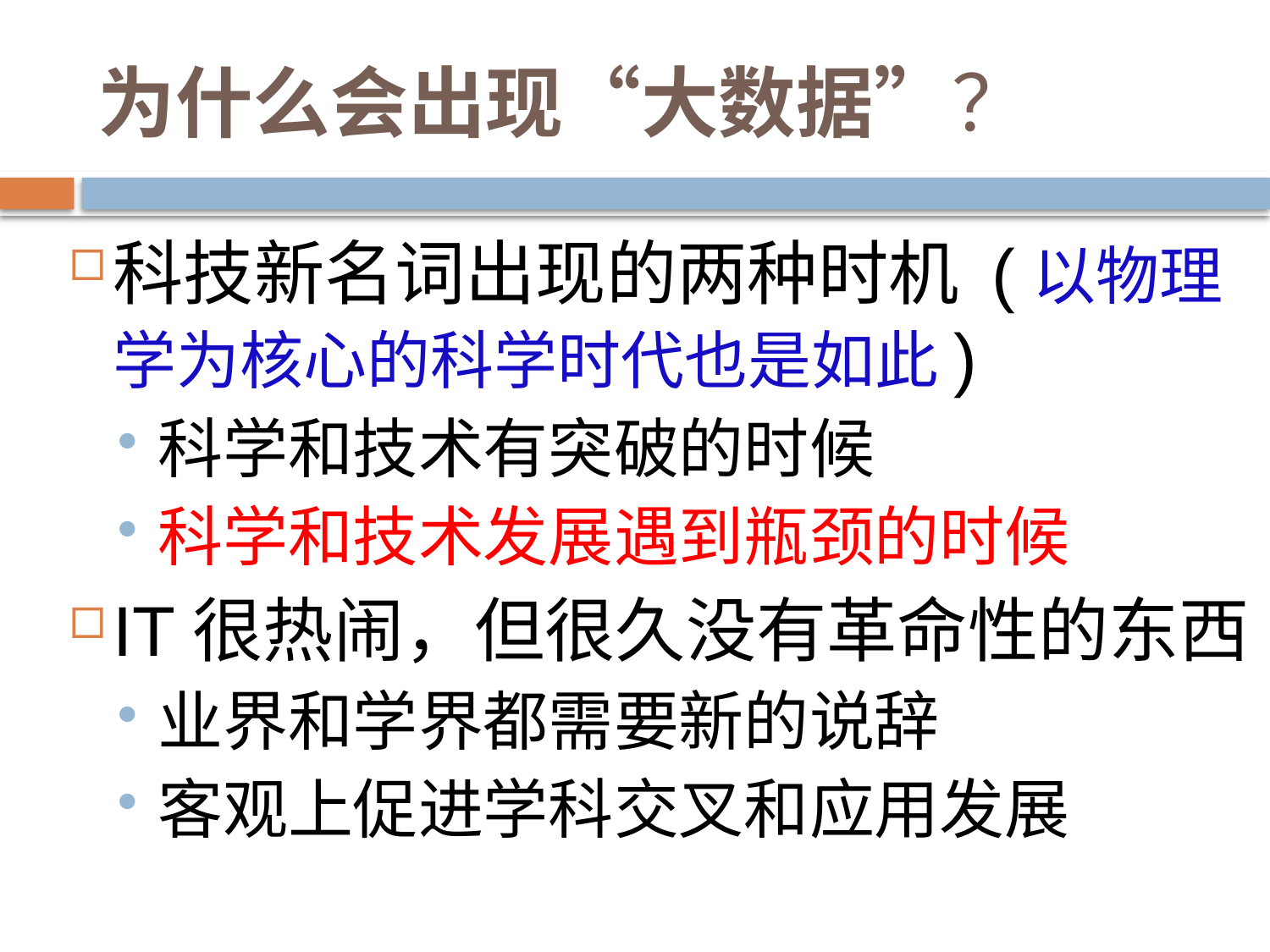

# 为什么会出现“大数据”？
科技新名词出现的两种时机 (以物理学为核心的科学时代也是如此)
科学和技术有突破的时候
科学和技术发展遇到瓶颈的时候
IT很热闹，但很久没有革命性的东西
业界和学界都需要新的说辞
客观上促进学科交叉和应用发展